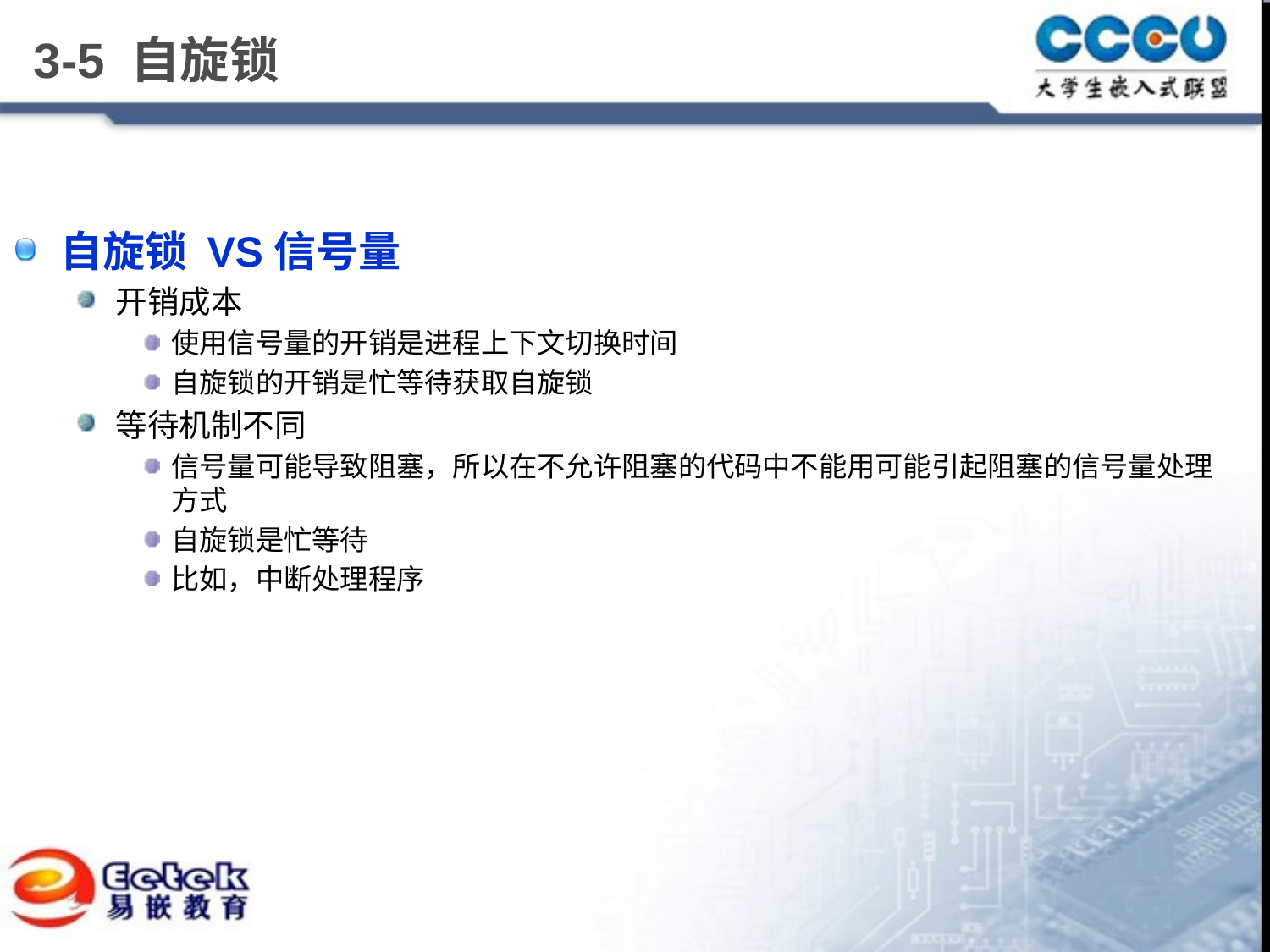

# 3-5 自旋锁
自旋锁 VS信号量
开销成本
使用信号量的开销是进程上下文切换时间
自旋锁的开销是忙等待获取自旋锁
等待机制不同
信号量可能导致阻塞，所以在不允许阻塞的代码中不能用可能引起阻塞的信号量处理方式
自旋锁是忙等待
比如，中断处理程序